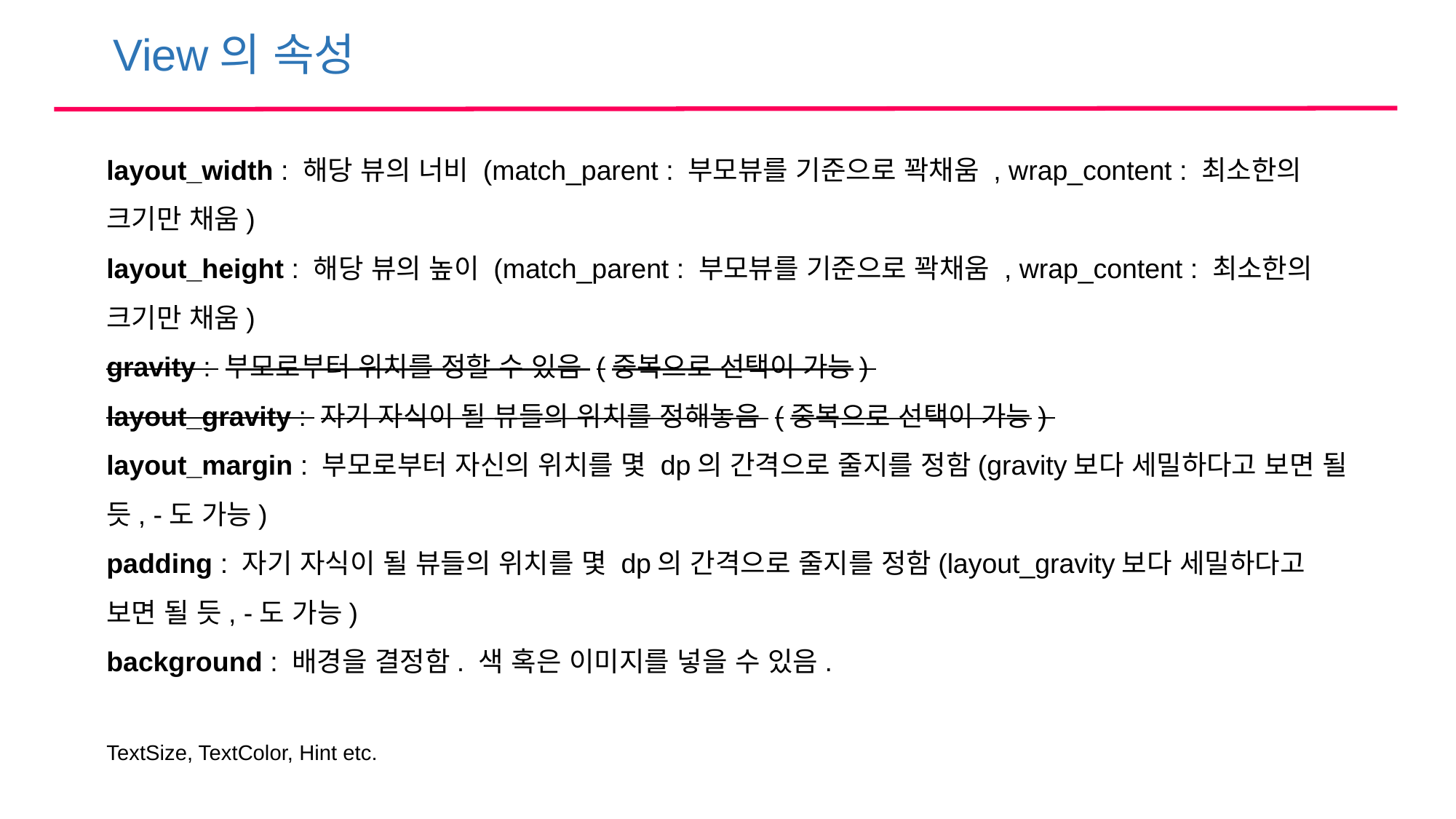

View의 속성
layout_width : 해당 뷰의 너비 (match_parent : 부모뷰를 기준으로 꽉채움 , wrap_content : 최소한의 크기만 채움)
layout_height : 해당 뷰의 높이 (match_parent : 부모뷰를 기준으로 꽉채움 , wrap_content : 최소한의 크기만 채움)
gravity : 부모로부터 위치를 정할 수 있음 (중복으로 선택이 가능)
layout_gravity : 자기 자식이 될 뷰들의 위치를 정해놓음 (중복으로 선택이 가능)
layout_margin : 부모로부터 자신의 위치를 몇 dp의 간격으로 줄지를 정함(gravity보다 세밀하다고 보면 될 듯, -도 가능)
padding : 자기 자식이 될 뷰들의 위치를 몇 dp의 간격으로 줄지를 정함(layout_gravity보다 세밀하다고 보면 될 듯, -도 가능)
background : 배경을 결정함. 색 혹은 이미지를 넣을 수 있음.

TextSize, TextColor, Hint etc.